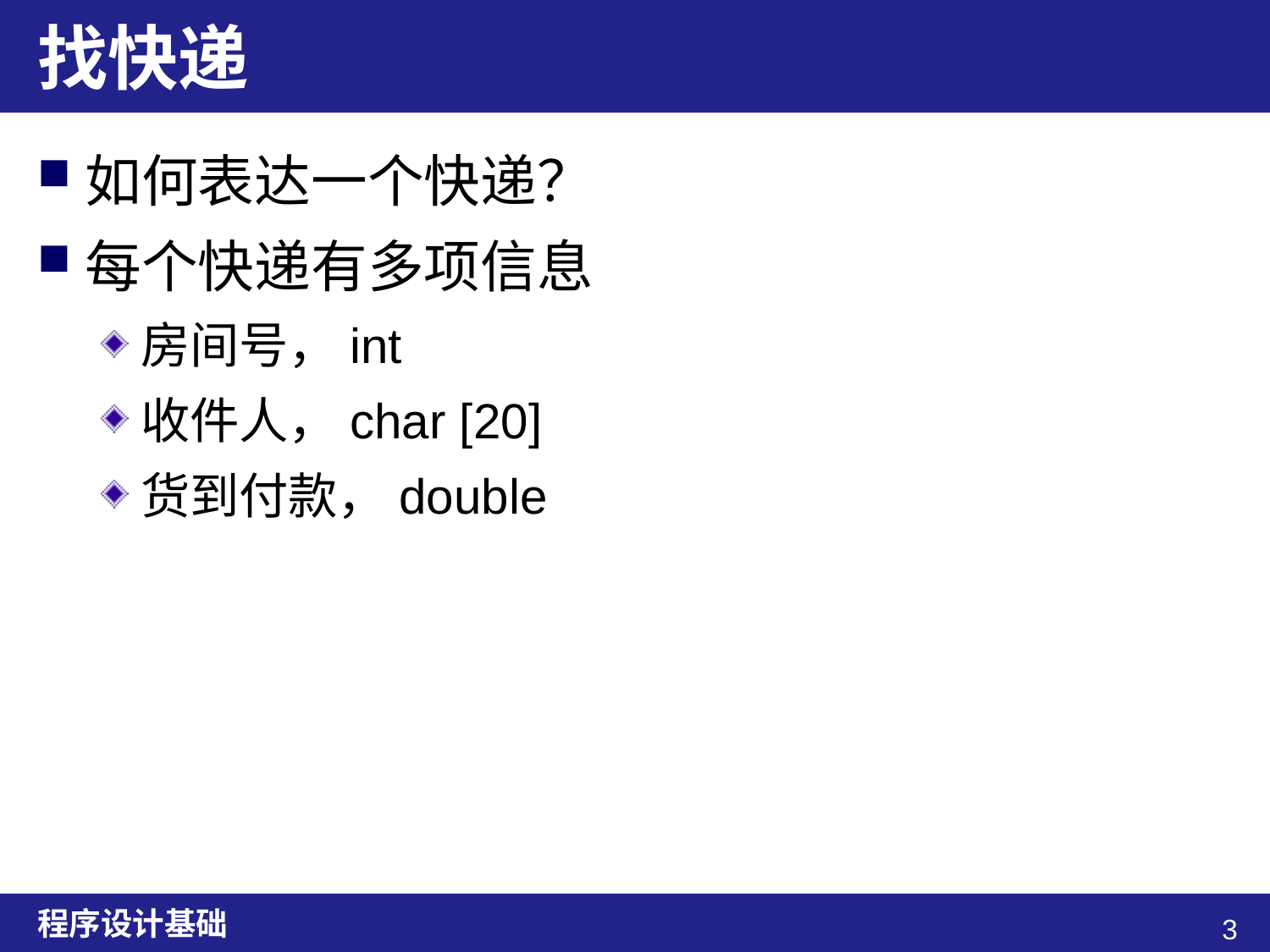

# 找快递
如何表达一个快递？
每个快递有多项信息
房间号，int
收件人，char [20]
货到付款，double